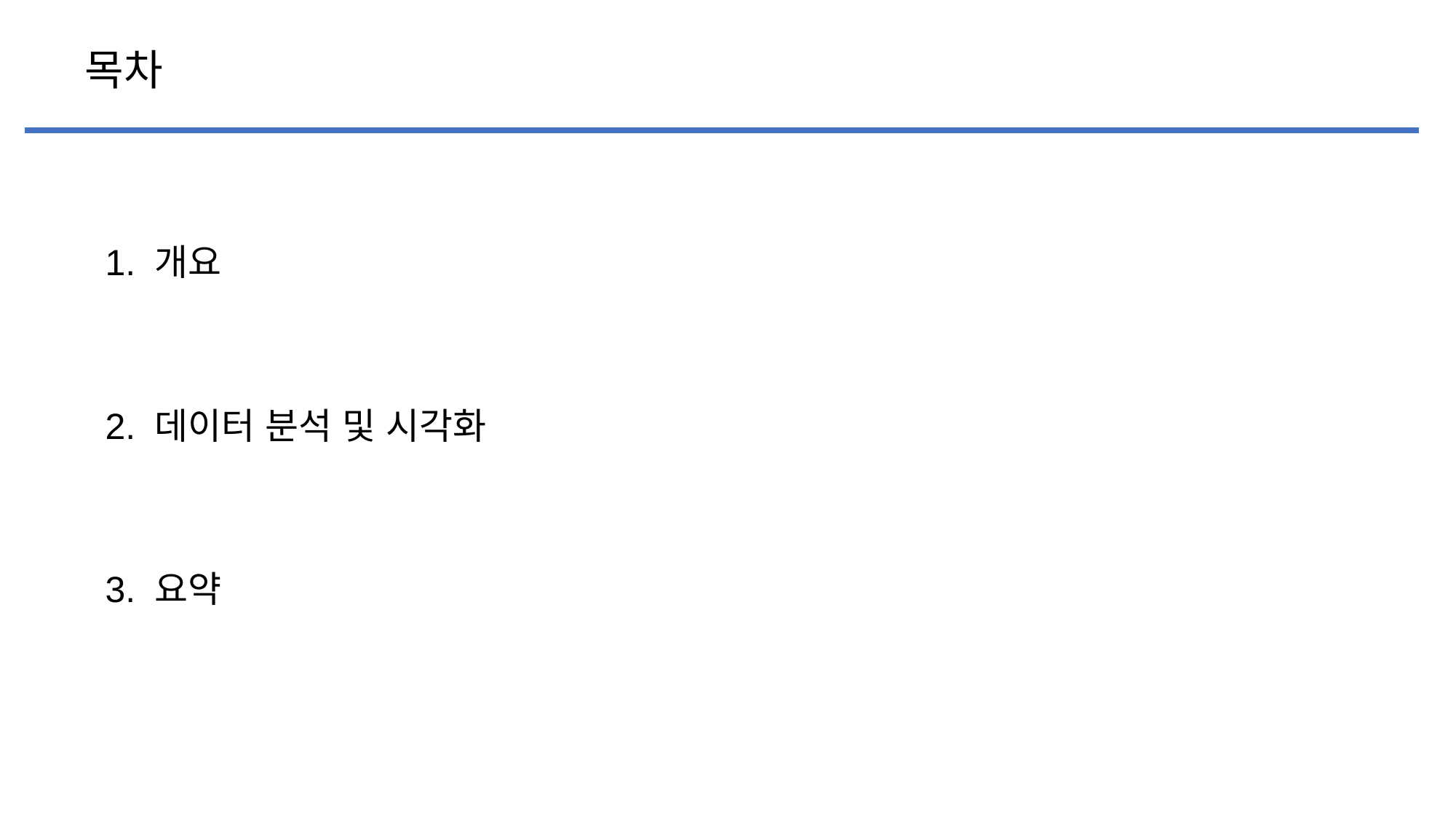

# 목차
1. 개요

2. 데이터 분석 및 시각화

3. 요약